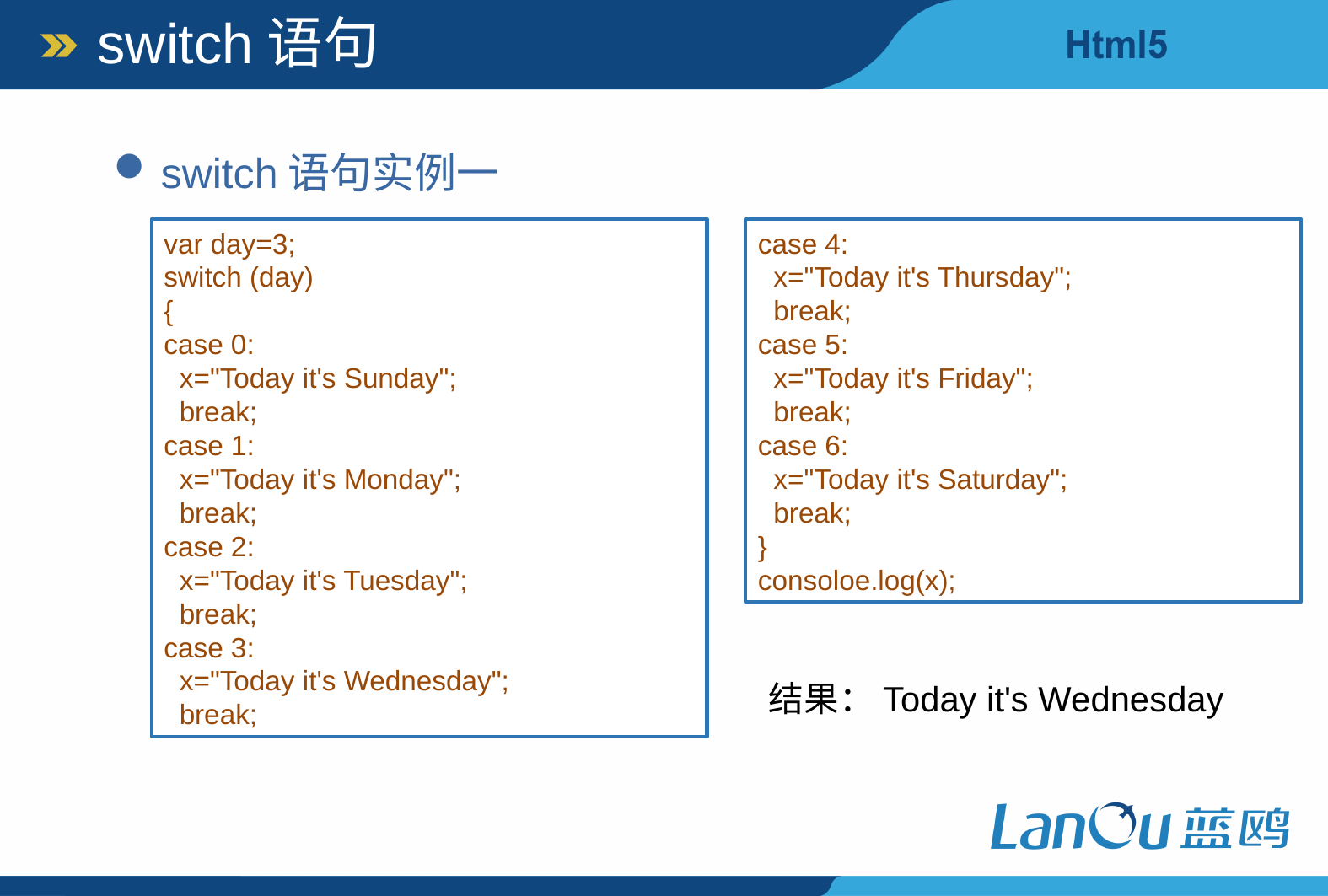

switch语句
switch语句实例一
var day=3;
switch (day)
{
case 0:
  x="Today it's Sunday";
  break;
case 1:
  x="Today it's Monday";
  break;
case 2:
  x="Today it's Tuesday";
  break;
case 3:
  x="Today it's Wednesday";
  break;
case 4:
  x="Today it's Thursday";
  break;
case 5:
  x="Today it's Friday";
  break;
case 6:
  x="Today it's Saturday";
  break;
}
consoloe.log(x);
结果：Today it's Wednesday